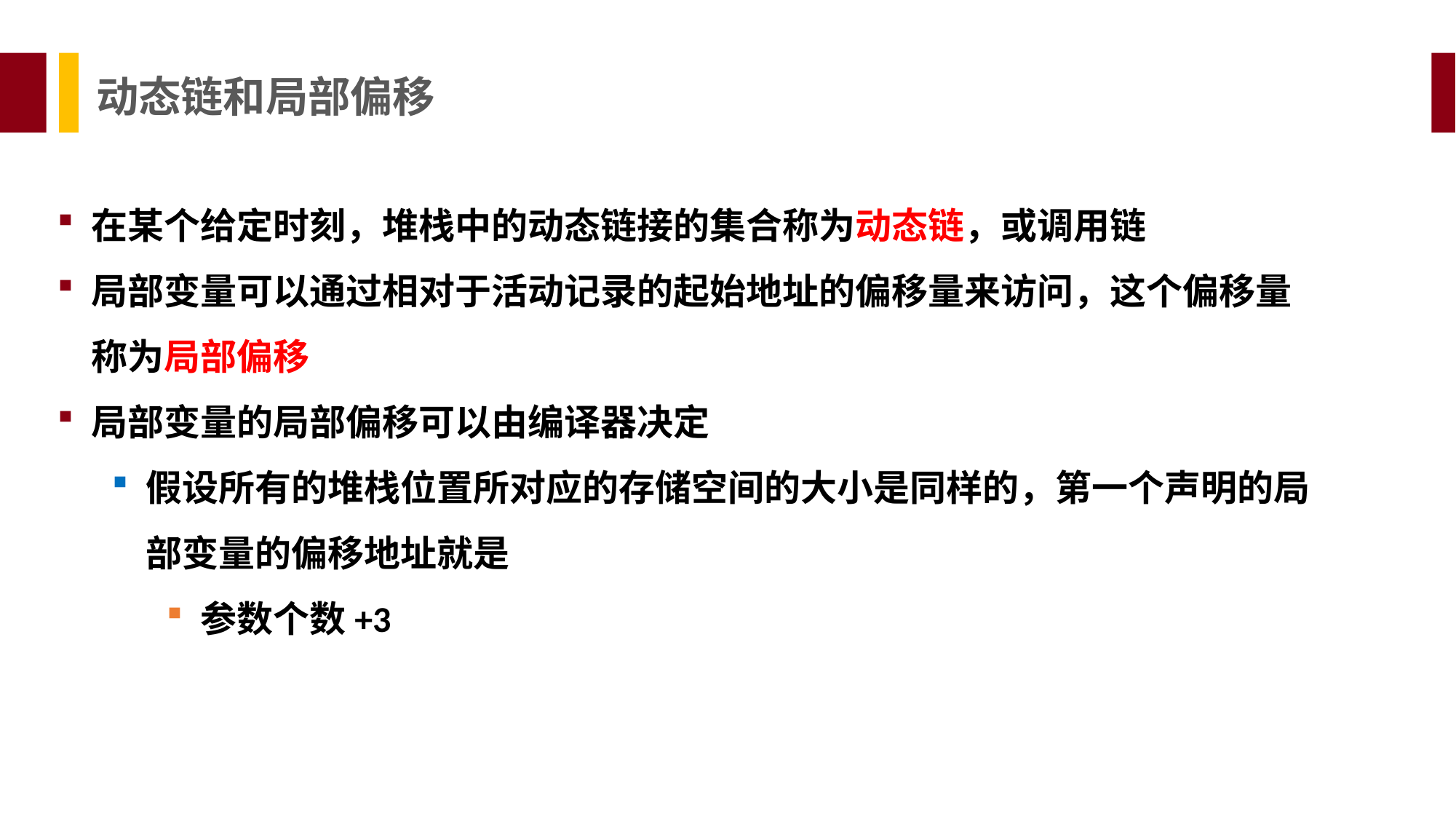

动态链和局部偏移
在某个给定时刻，堆栈中的动态链接的集合称为动态链，或调用链
局部变量可以通过相对于活动记录的起始地址的偏移量来访问，这个偏移量称为局部偏移
局部变量的局部偏移可以由编译器决定
假设所有的堆栈位置所对应的存储空间的大小是同样的，第一个声明的局部变量的偏移地址就是
参数个数+3